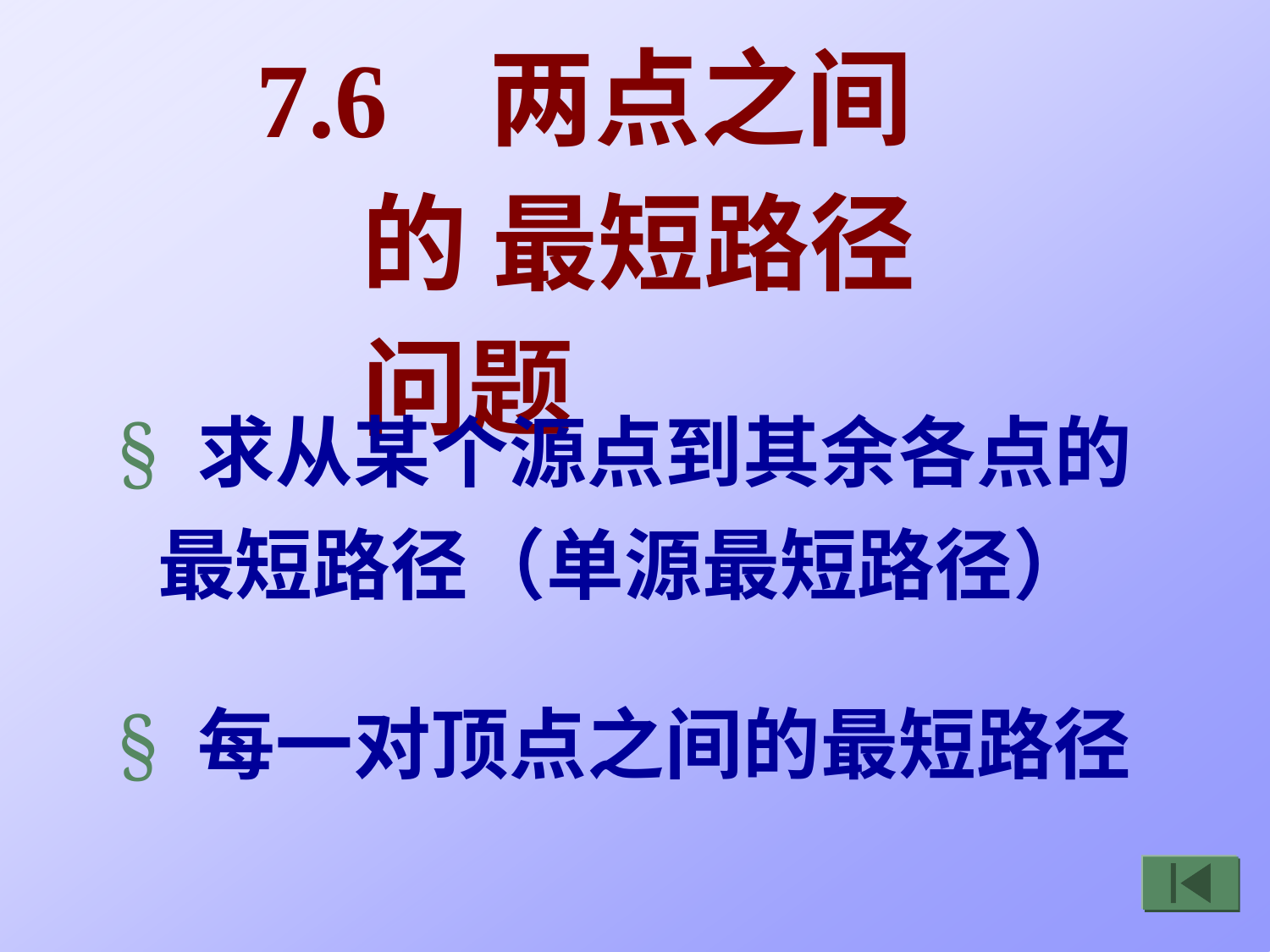

# 7.6	两点之间的 最短路径问题
§ 求从某个源点到其余各点的 最短路径（单源最短路径）

§ 每一对顶点之间的最短路径